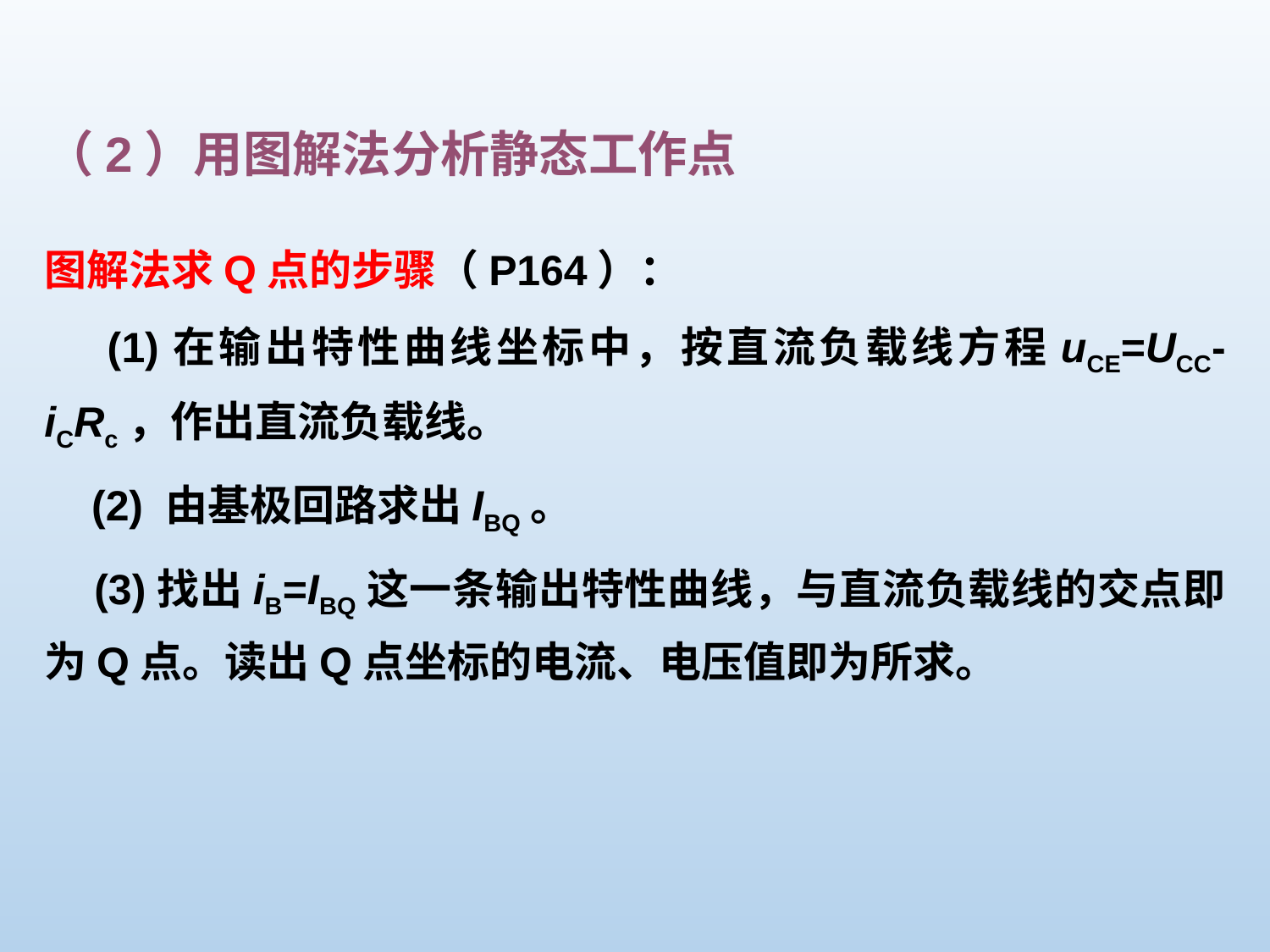

（2）用图解法分析静态工作点
图解法求Q点的步骤（P164）：
    (1)在输出特性曲线坐标中，按直流负载线方程uCE=UCC-iCRc，作出直流负载线。
    (2) 由基极回路求出IBQ。
    (3)找出iB=IBQ这一条输出特性曲线，与直流负载线的交点即为Q点。读出Q点坐标的电流、电压值即为所求。